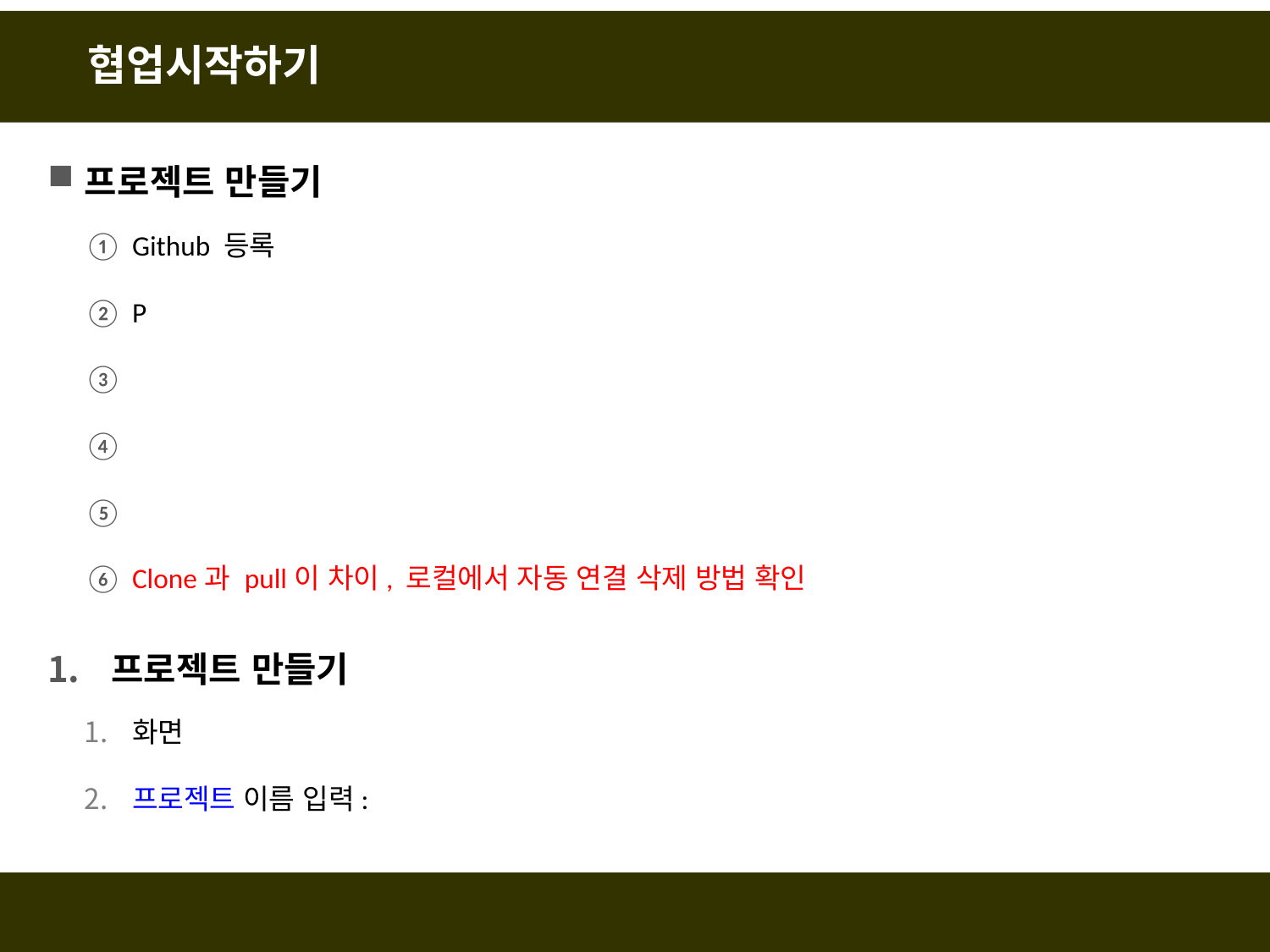

# 협업시작하기
프로젝트 만들기
Github 등록
P

Clone과 pull이 차이, 로컬에서 자동 연결 삭제 방법 확인

프로젝트 만들기
화면
프로젝트 이름 입력: